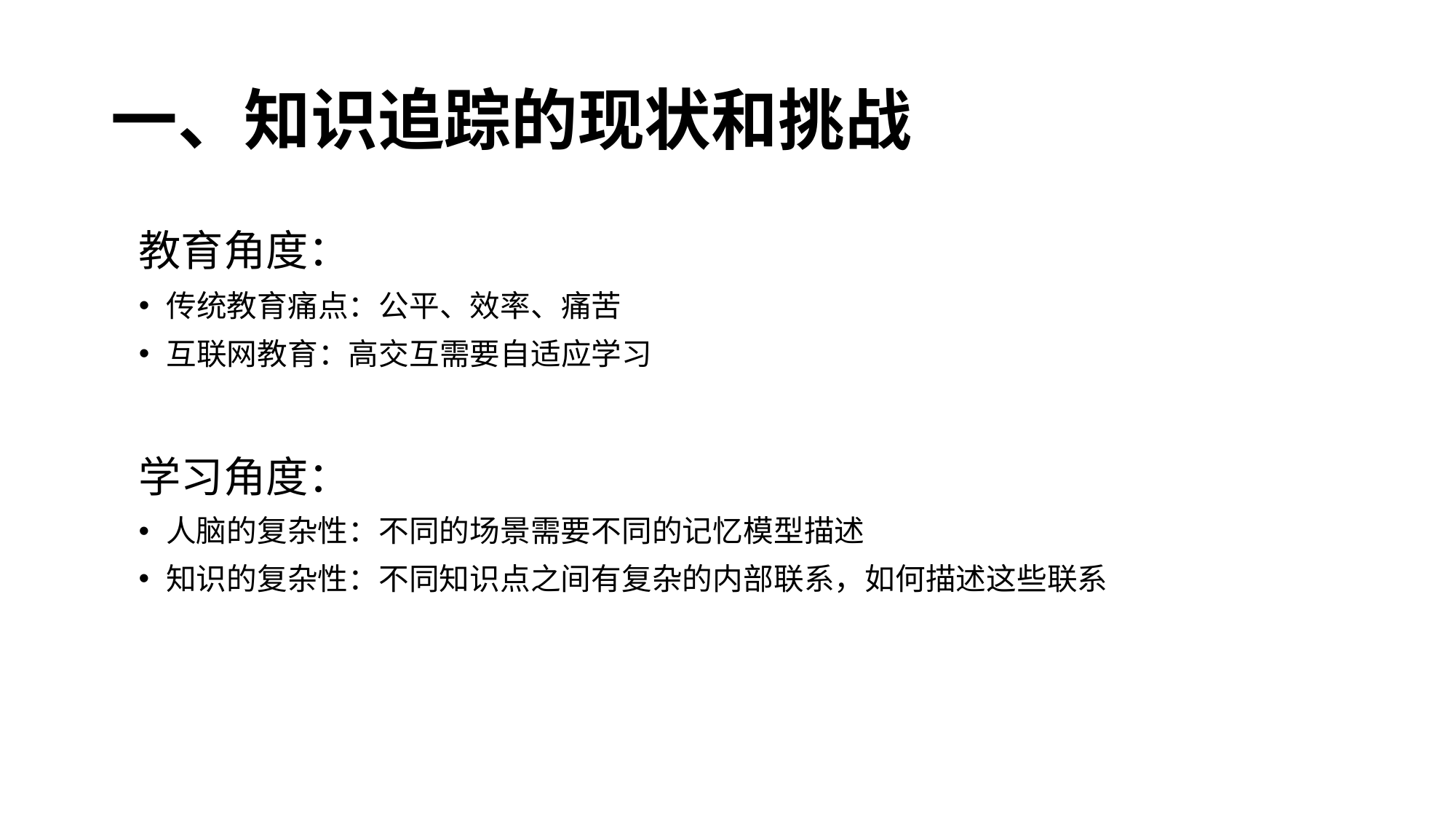

# 一、知识追踪的现状和挑战
教育角度：
传统教育痛点：公平、效率、痛苦
互联网教育：高交互需要自适应学习

学习角度：
人脑的复杂性：不同的场景需要不同的记忆模型描述
知识的复杂性：不同知识点之间有复杂的内部联系，如何描述这些联系